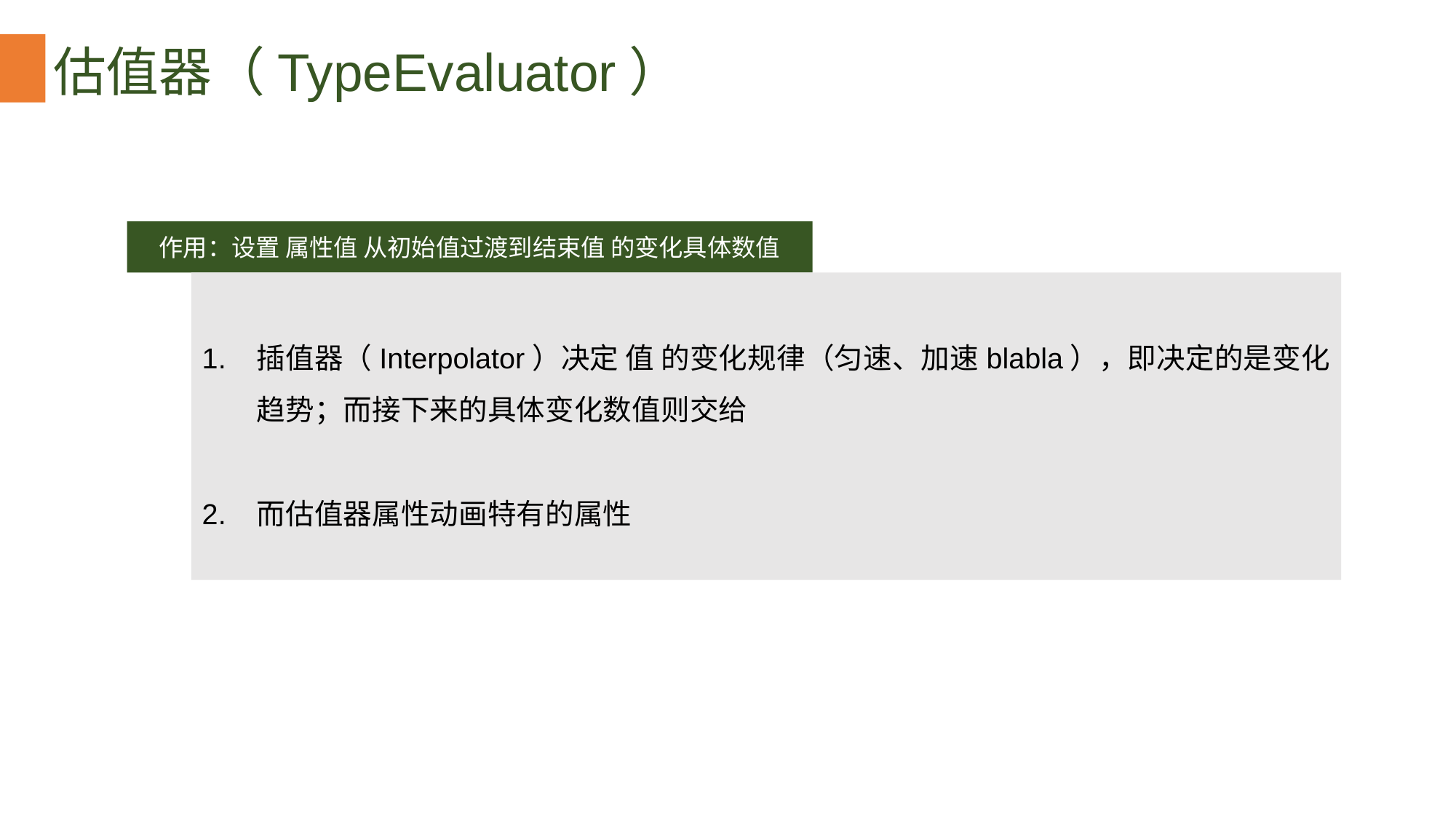

估值器（TypeEvaluator）
作用：设置 属性值 从初始值过渡到结束值 的变化具体数值
插值器（Interpolator）决定 值 的变化规律（匀速、加速blabla），即决定的是变化趋势；而接下来的具体变化数值则交给

而估值器属性动画特有的属性